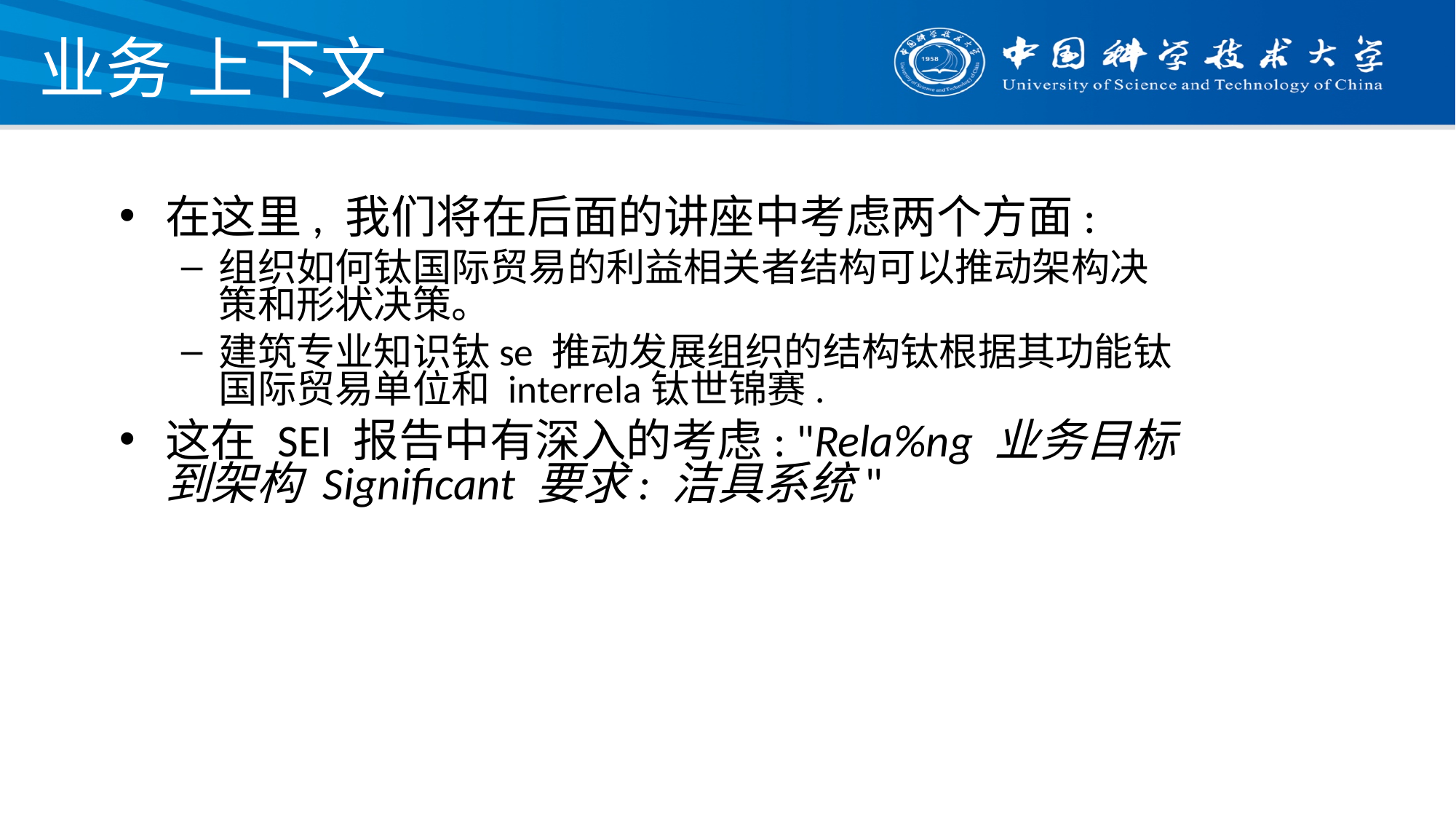

# 业务 上下文
在这里, 我们将在后面的讲座中考虑两个方面:
组织如何钛国际贸易的利益相关者结构可以推动架构决策和形状决策。
建筑专业知识钛se 推动发展组织的结构钛根据其功能钛国际贸易单位和 interrela钛世锦赛.
这在 SEI 报告中有深入的考虑: "Rela%ng 业务目标到架构 Signiﬁcant 要求: 洁具系统"